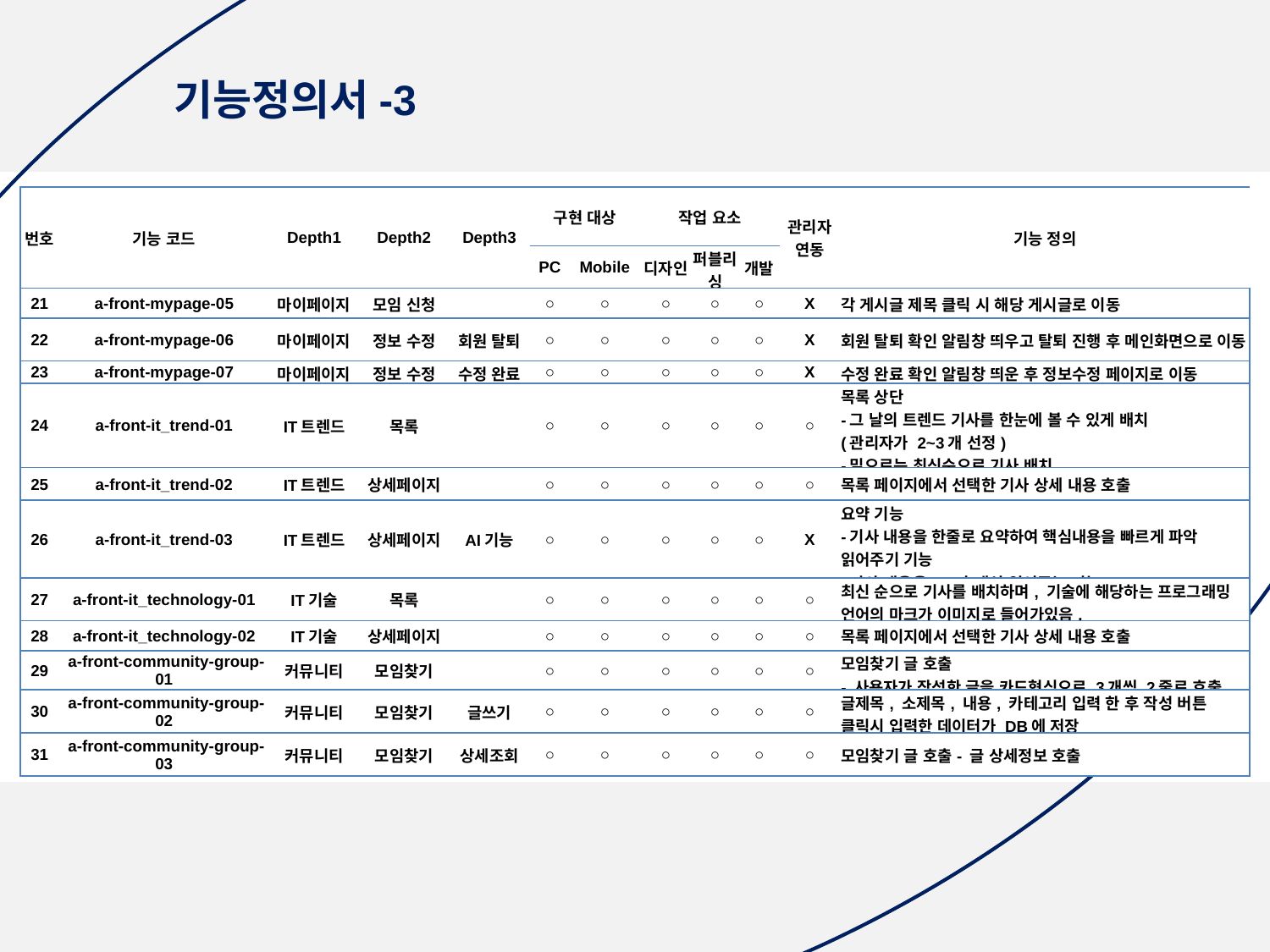

기능정의서-3
| 번호 | 기능 코드 | Depth1 | Depth2 | Depth3 | 구현 대상 |  | 작업 요소 |  |  | 관리자 연동 | 기능 정의 |
| --- | --- | --- | --- | --- | --- | --- | --- | --- | --- | --- | --- |
|  |  |  |  |  | PC | Mobile | 디자인 | 퍼블리싱 | 개발 |  |  |
| 21 | a-front-mypage-05 | 마이페이지 | 모임 신청 |  | ○ | ○ | ○ | ○ | ○ | X | 각 게시글 제목 클릭 시 해당 게시글로 이동 |
| 22 | a-front-mypage-06 | 마이페이지 | 정보 수정 | 회원 탈퇴 | ○ | ○ | ○ | ○ | ○ | X | 회원 탈퇴 확인 알림창 띄우고 탈퇴 진행 후 메인화면으로 이동 |
| 23 | a-front-mypage-07 | 마이페이지 | 정보 수정 | 수정 완료 | ○ | ○ | ○ | ○ | ○ | X | 수정 완료 확인 알림창 띄운 후 정보수정 페이지로 이동 |
| 24 | a-front-it\_trend-01 | IT트렌드 | 목록 |  | ○ | ○ | ○ | ○ | ○ | ○ | 목록 상단 -그 날의 트렌드 기사를 한눈에 볼 수 있게 배치 (관리자가 2~3개 선정) -밑으로는 최신순으로 기사 배치 |
| 25 | a-front-it\_trend-02 | IT트렌드 | 상세페이지 |  | ○ | ○ | ○ | ○ | ○ | ○ | 목록 페이지에서 선택한 기사 상세 내용 호출 |
| 26 | a-front-it\_trend-03 | IT트렌드 | 상세페이지 | AI기능 | ○ | ○ | ○ | ○ | ○ | X | 요약 기능 -기사 내용을 한줄로 요약하여 핵심내용을 빠르게 파악 읽어주기 기능 -기사 내용을 AI가 대신 읽어주는 기능 |
| 27 | a-front-it\_technology-01 | IT기술 | 목록 |  | ○ | ○ | ○ | ○ | ○ | ○ | 최신 순으로 기사를 배치하며, 기술에 해당하는 프로그래밍 언어의 마크가 이미지로 들어가있음. |
| 28 | a-front-it\_technology-02 | IT기술 | 상세페이지 |  | ○ | ○ | ○ | ○ | ○ | ○ | 목록 페이지에서 선택한 기사 상세 내용 호출 |
| 29 | a-front-community-group-01 | 커뮤니티 | 모임찾기 |  | ○ | ○ | ○ | ○ | ○ | ○ | 모임찾기 글 호출 - 사용자가 작성한 글을 카드형식으로 3개씩 2줄로 호출 |
| 30 | a-front-community-group-02 | 커뮤니티 | 모임찾기 | 글쓰기 | ○ | ○ | ○ | ○ | ○ | ○ | 글제목, 소제목, 내용, 카테고리 입력 한 후 작성 버튼 클릭시 입력한 데이터가 DB에 저장 |
| 31 | a-front-community-group-03 | 커뮤니티 | 모임찾기 | 상세조회 | ○ | ○ | ○ | ○ | ○ | ○ | 모임찾기 글 호출- 글 상세정보 호출 |